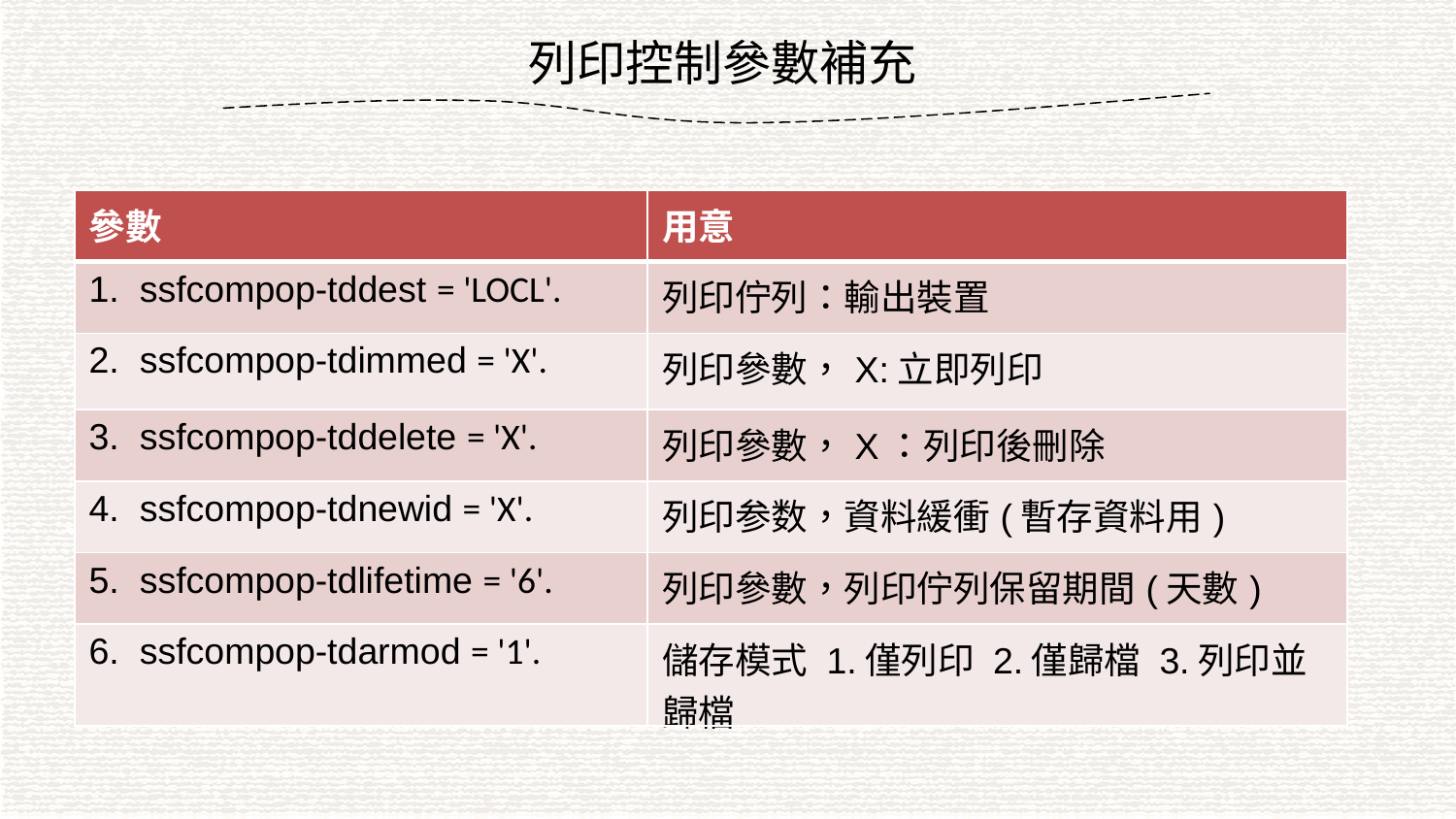

列印控制參數補充

| 參數 | 用意 |
| --- | --- |
| 1. ssfcompop-tddest = 'LOCL'. | 列印佇列：輸出裝置 |
| 2. ssfcompop-tdimmed = 'X'. | 列印參數，X:立即列印 |
| 3. ssfcompop-tddelete = 'X'. | 列印參數，X：列印後刪除 |
| 4. ssfcompop-tdnewid = 'X'. | 列印参数，資料緩衝(暫存資料用) |
| 5. ssfcompop-tdlifetime = '6'. | 列印參數，列印佇列保留期間(天數) |
| 6. ssfcompop-tdarmod = '1'. | 儲存模式 1.僅列印 2.僅歸檔 3.列印並歸檔 |